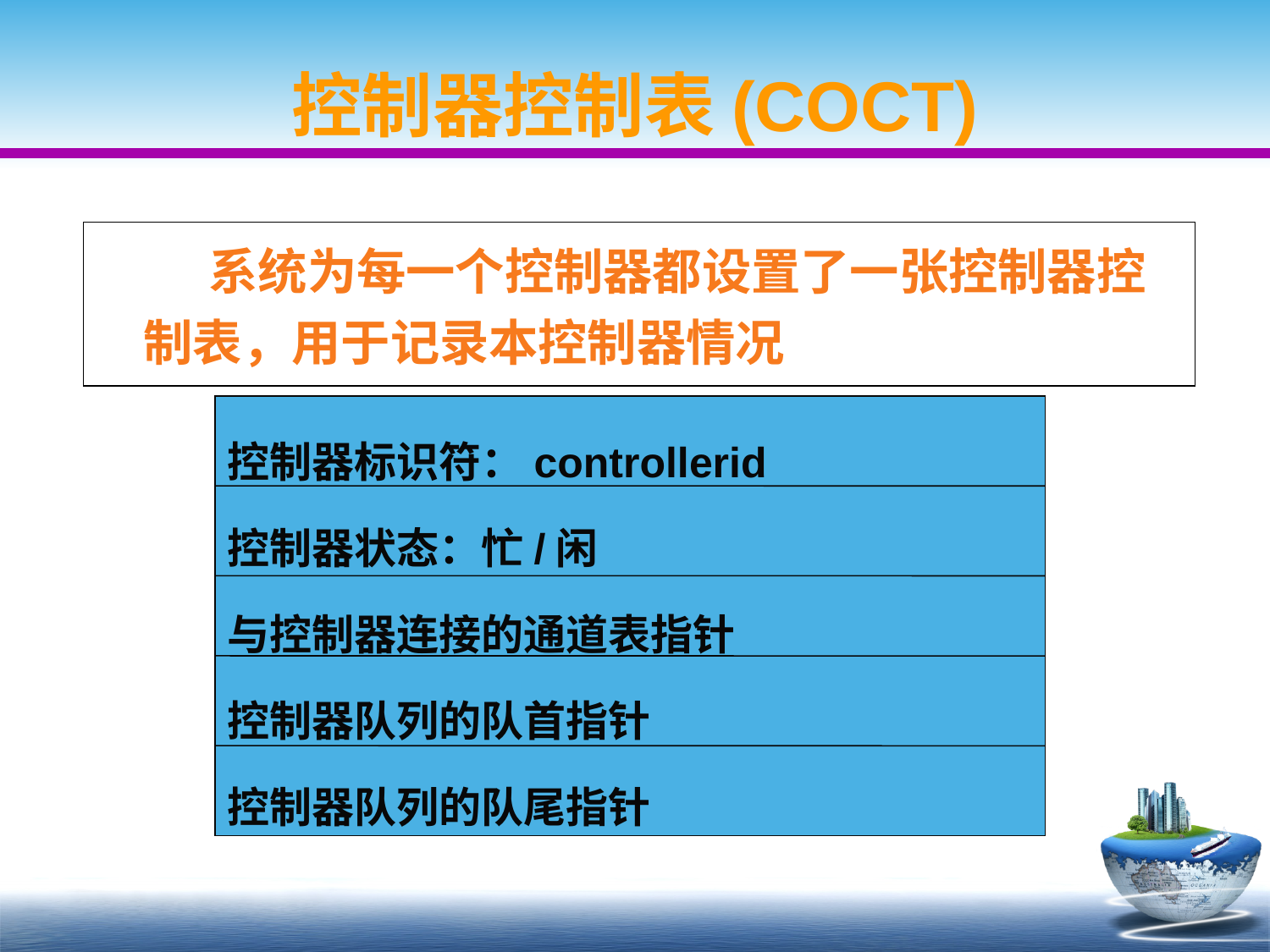

# 控制器控制表(COCT)

         系统为每一个控制器都设置了一张控制器控制表，用于记录本控制器情况
控制器标识符：controllerid
控制器状态：忙/闲
与控制器连接的通道表指针
控制器队列的队首指针
控制器队列的队尾指针